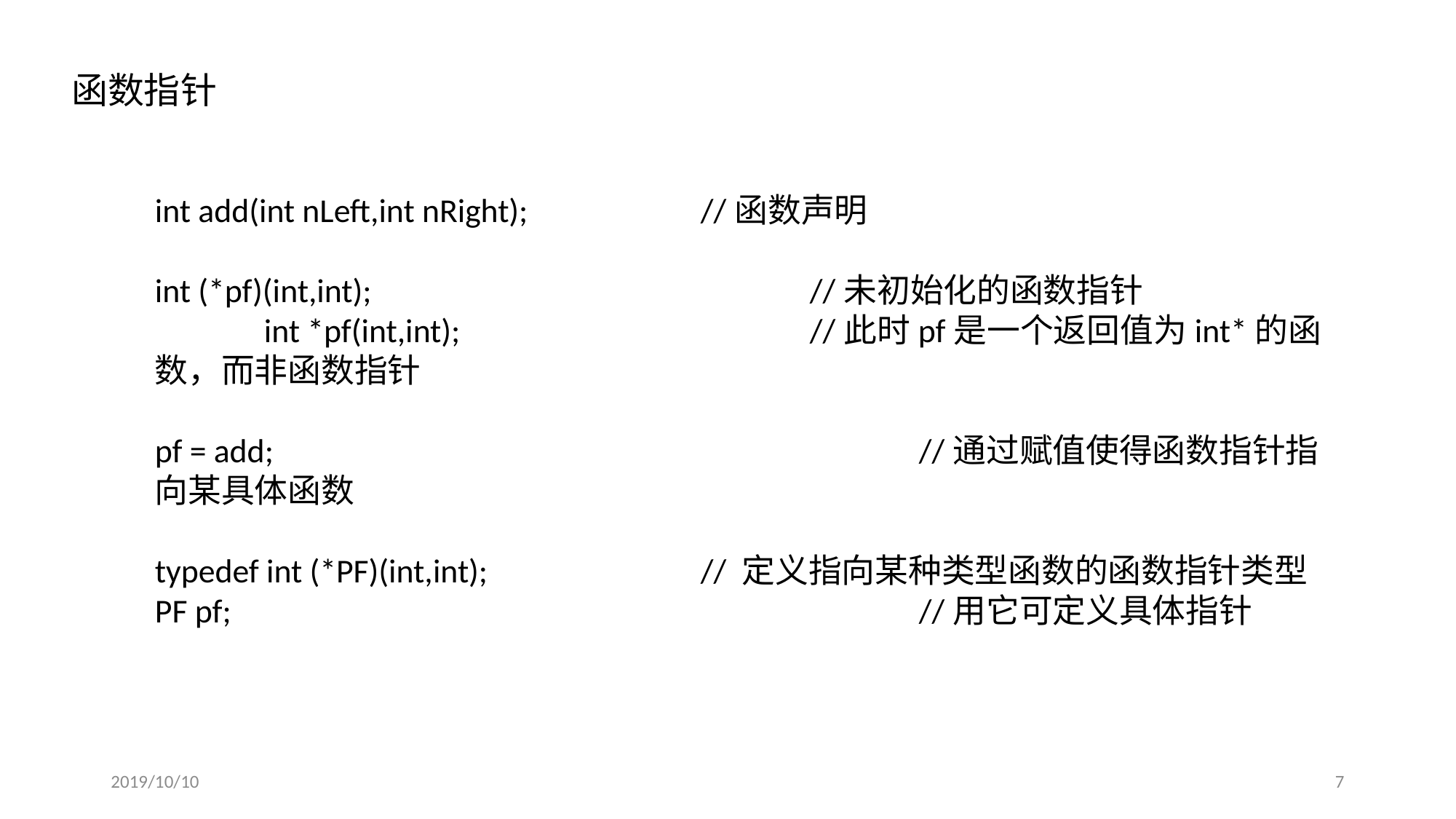

函数指针
int add(int nLeft,int nRight);		//函数声明

int (*pf)(int,int);					//未初始化的函数指针
	int *pf(int,int);				//此时pf是一个返回值为int*的函数，而非函数指针

pf = add;						//通过赋值使得函数指针指向某具体函数

typedef int (*PF)(int,int);  		// 定义指向某种类型函数的函数指针类型
PF pf;							//用它可定义具体指针
2019/10/10
7